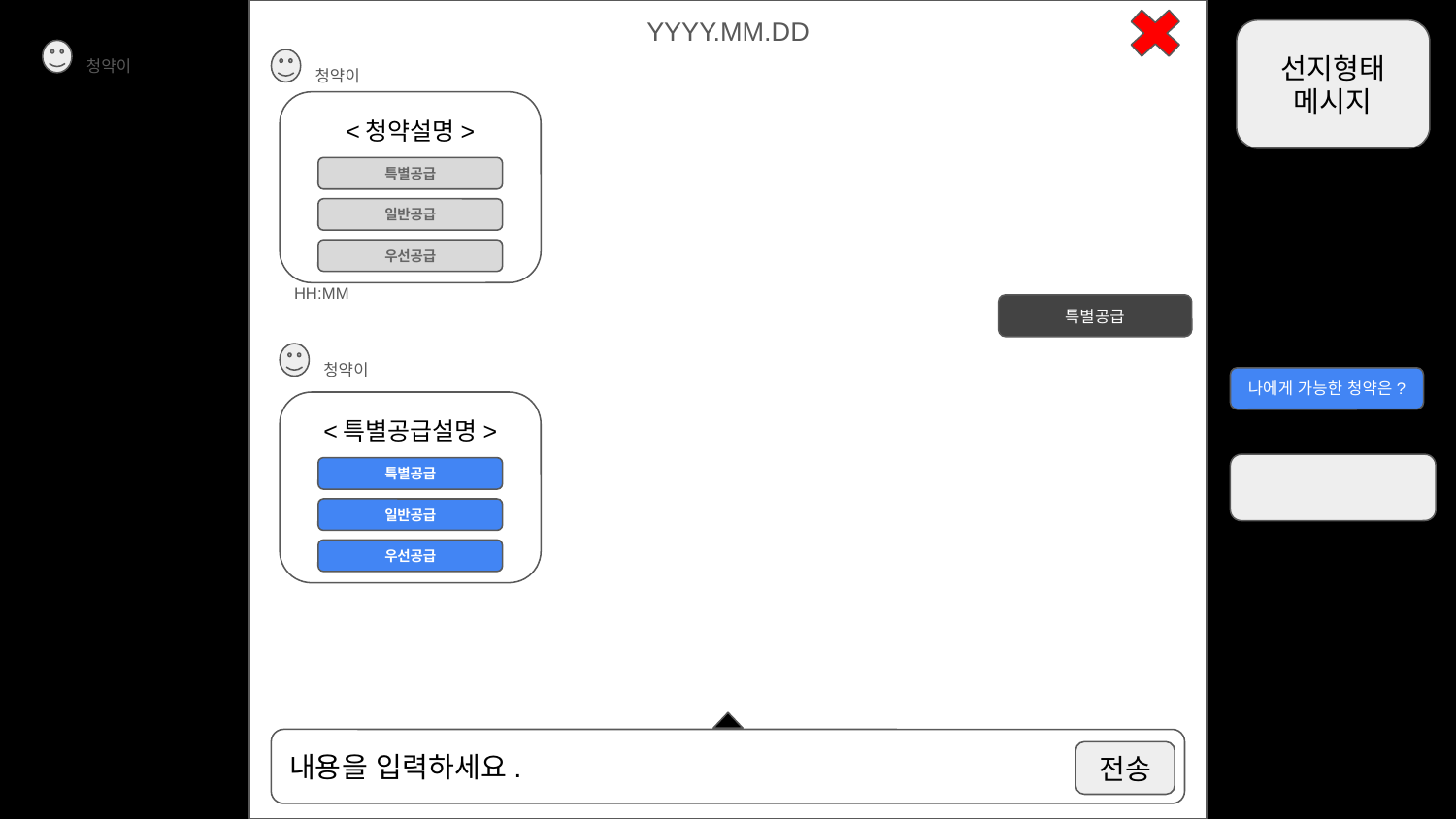

YYYY.MM.DD

청약이
내용을 입력하세요.

선지형태
메시지

청약이
<청약설명>
특별공급
일반공급
우선공급
HH:MM
특별공급

청약이
나에게 가능한 청약은?
<특별공급설명>

특별공급
일반공급
우선공급

전송